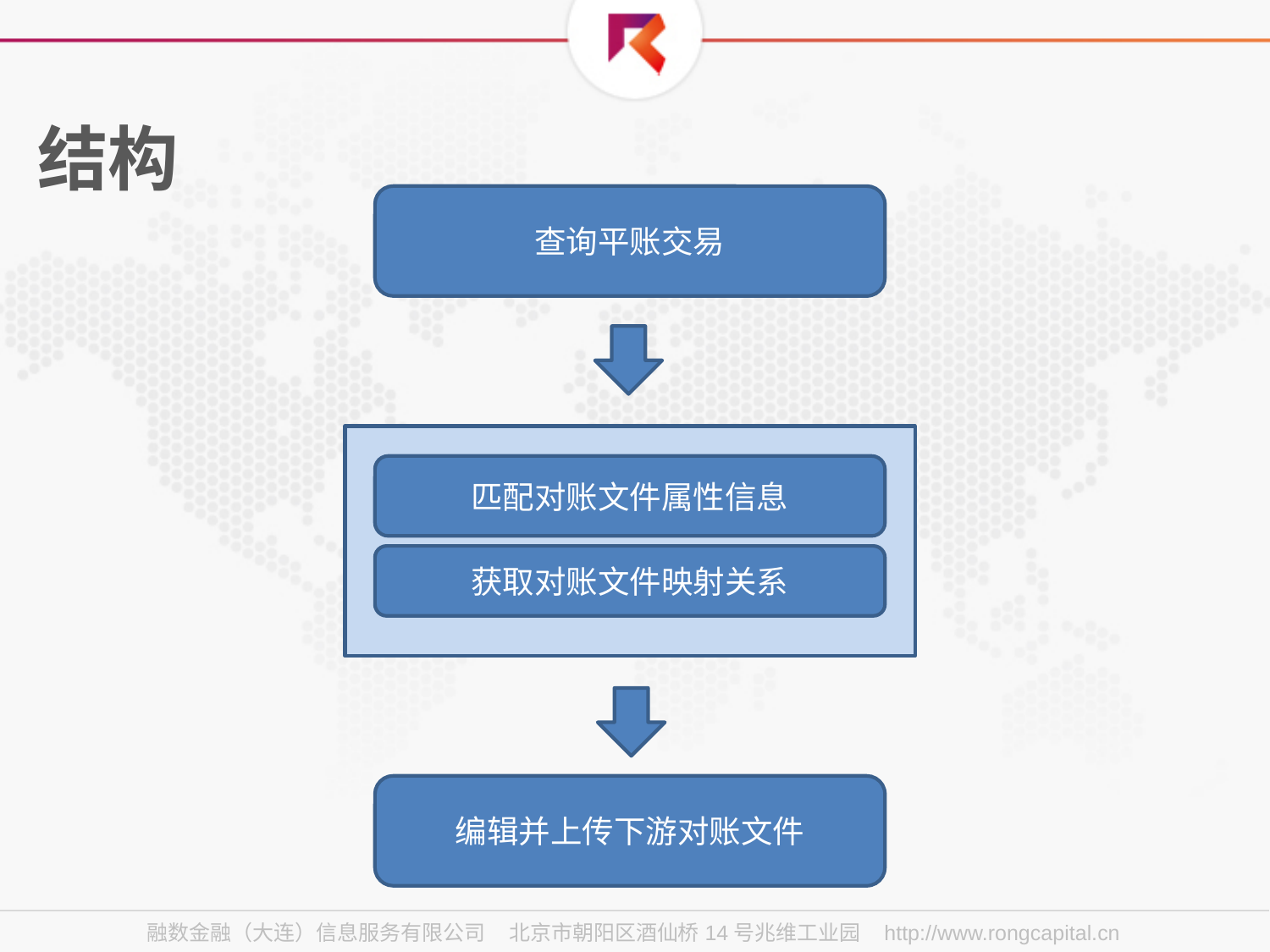

# 结构
查询平账交易

匹配对账文件属性信息
获取对账文件映射关系

编辑并上传下游对账文件